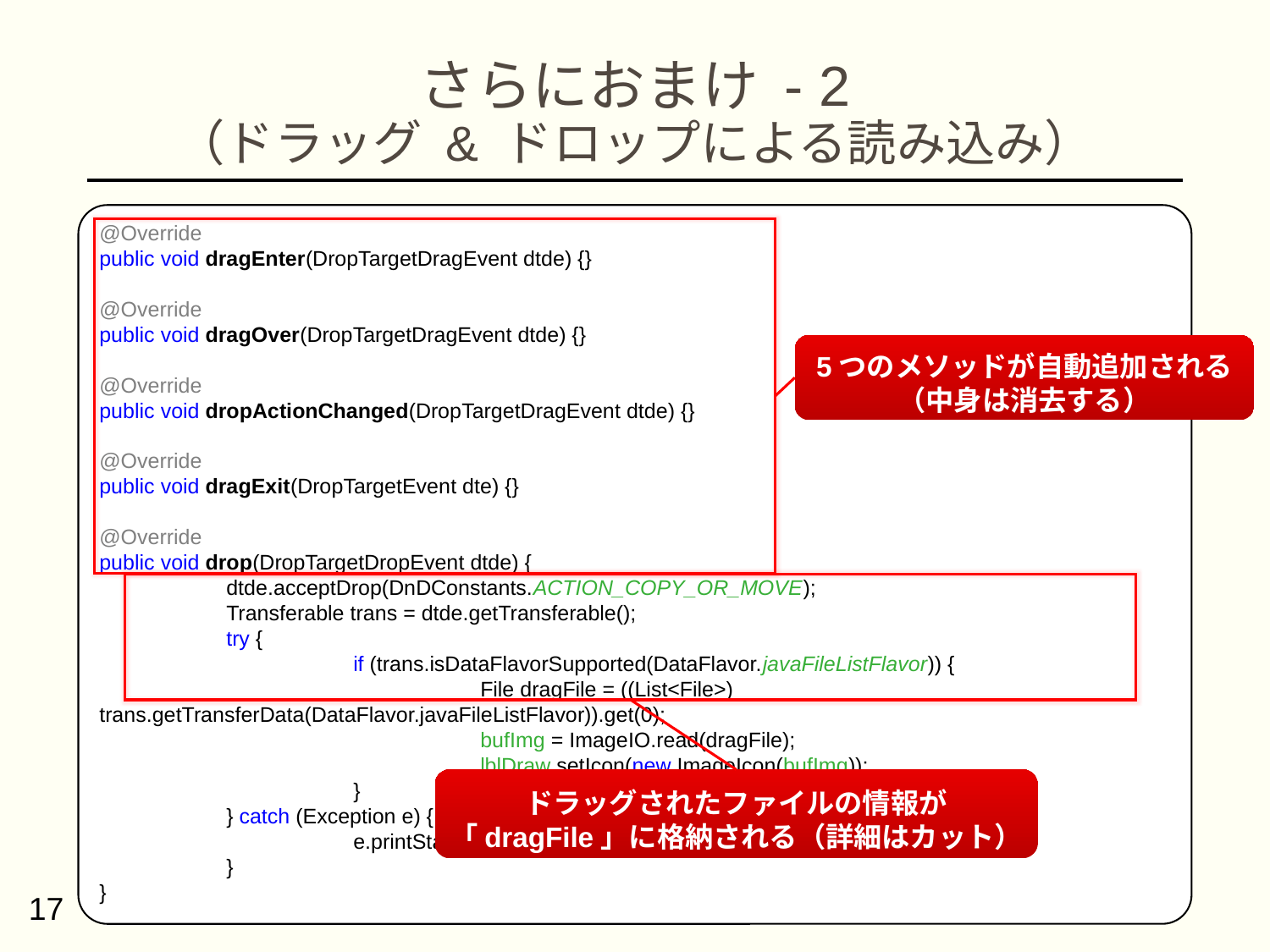

# さらにおまけ - 2 （ドラッグ & ドロップによる読み込み）
@Override
public void dragEnter(DropTargetDragEvent dtde) {}

@Override
public void dragOver(DropTargetDragEvent dtde) {}

@Override
public void dropActionChanged(DropTargetDragEvent dtde) {}

@Override
public void dragExit(DropTargetEvent dte) {}

@Override
public void drop(DropTargetDropEvent dtde) {
	dtde.acceptDrop(DnDConstants.ACTION_COPY_OR_MOVE);
	Transferable trans = dtde.getTransferable();
	try {
		if (trans.isDataFlavorSupported(DataFlavor.javaFileListFlavor)) {
			File dragFile = ((List<File>) trans.getTransferData(DataFlavor.javaFileListFlavor)).get(0);
			bufImg = ImageIO.read(dragFile);
			lblDraw.setIcon(new ImageIcon(bufImg));
		}
	} catch (Exception e) {
		e.printStackTrace();
	}
}

5つのメソッドが自動追加される
（中身は消去する）

ドラッグされたファイルの情報が
「dragFile」に格納される（詳細はカット）
17